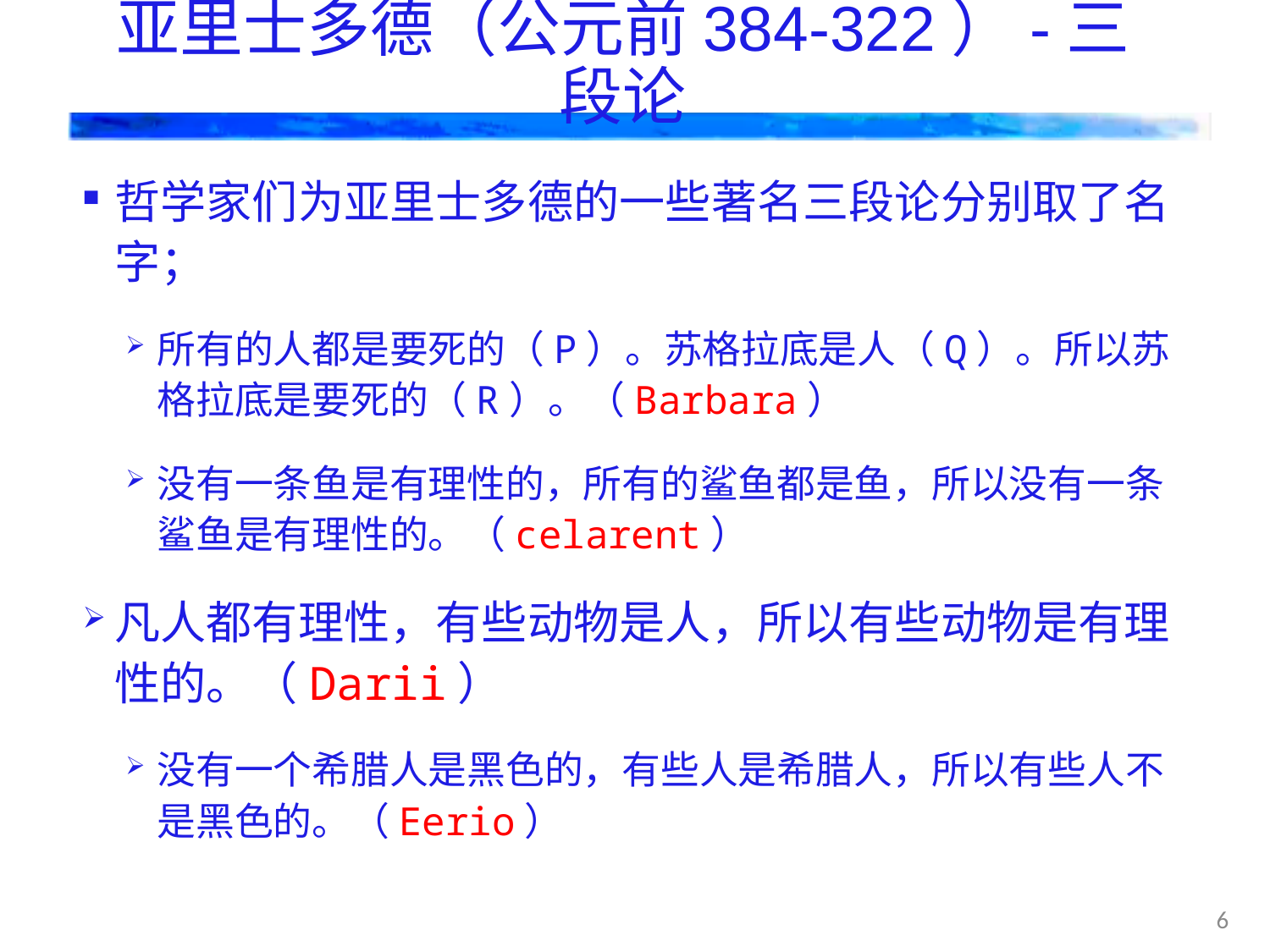

# 亚里士多德（公元前384-322）-三段论
哲学家们为亚里士多德的一些著名三段论分别取了名字；
所有的人都是要死的（P）。苏格拉底是人（Q）。所以苏格拉底是要死的（R）。（Barbara）
没有一条鱼是有理性的，所有的鲨鱼都是鱼，所以没有一条鲨鱼是有理性的。（celarent）
凡人都有理性，有些动物是人，所以有些动物是有理性的。（Darii）
没有一个希腊人是黑色的，有些人是希腊人，所以有些人不是黑色的。（Eerio）
6